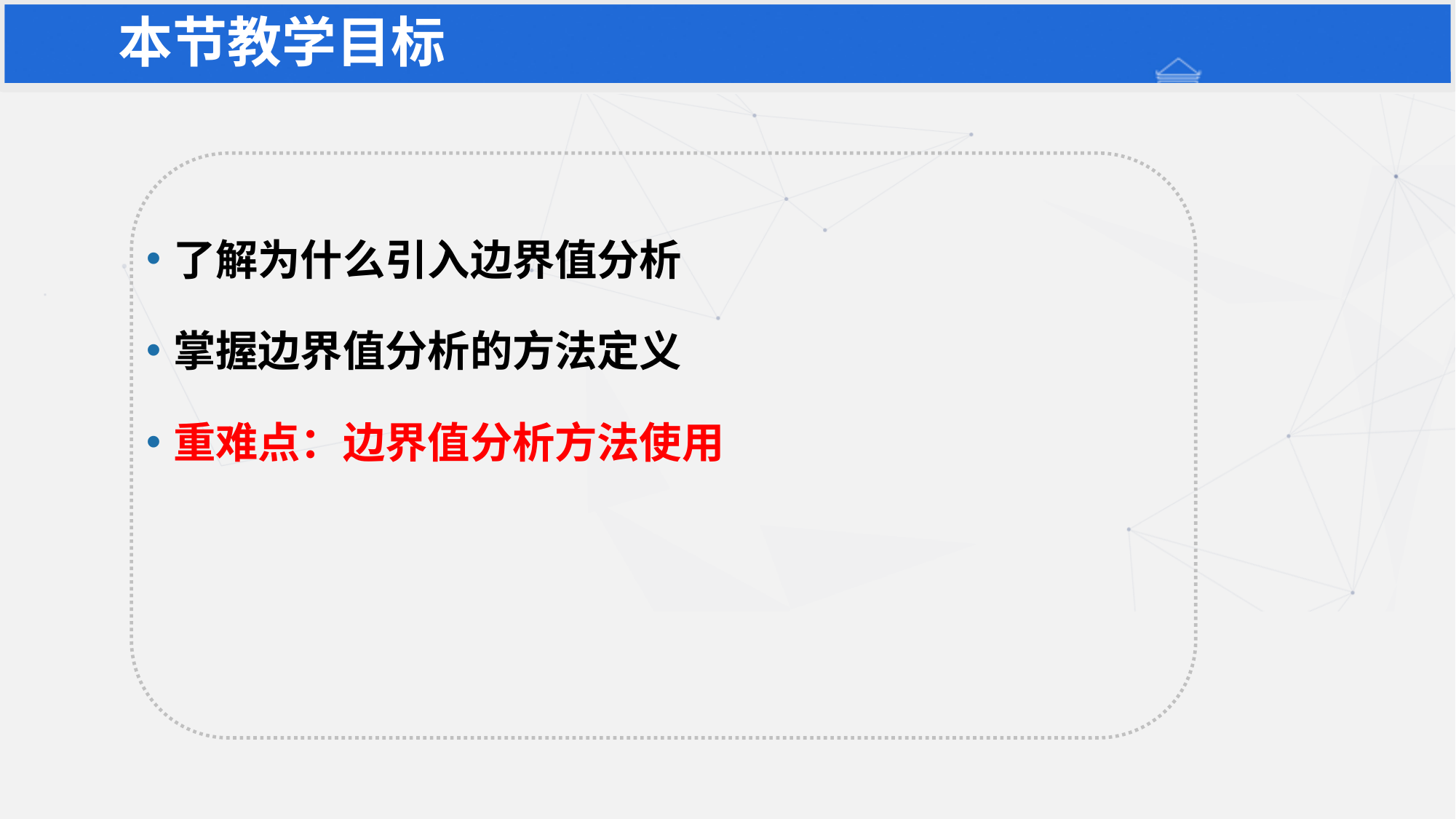

# 本节教学目标

了解为什么引入边界值分析
掌握边界值分析的方法定义
重难点：边界值分析方法使用